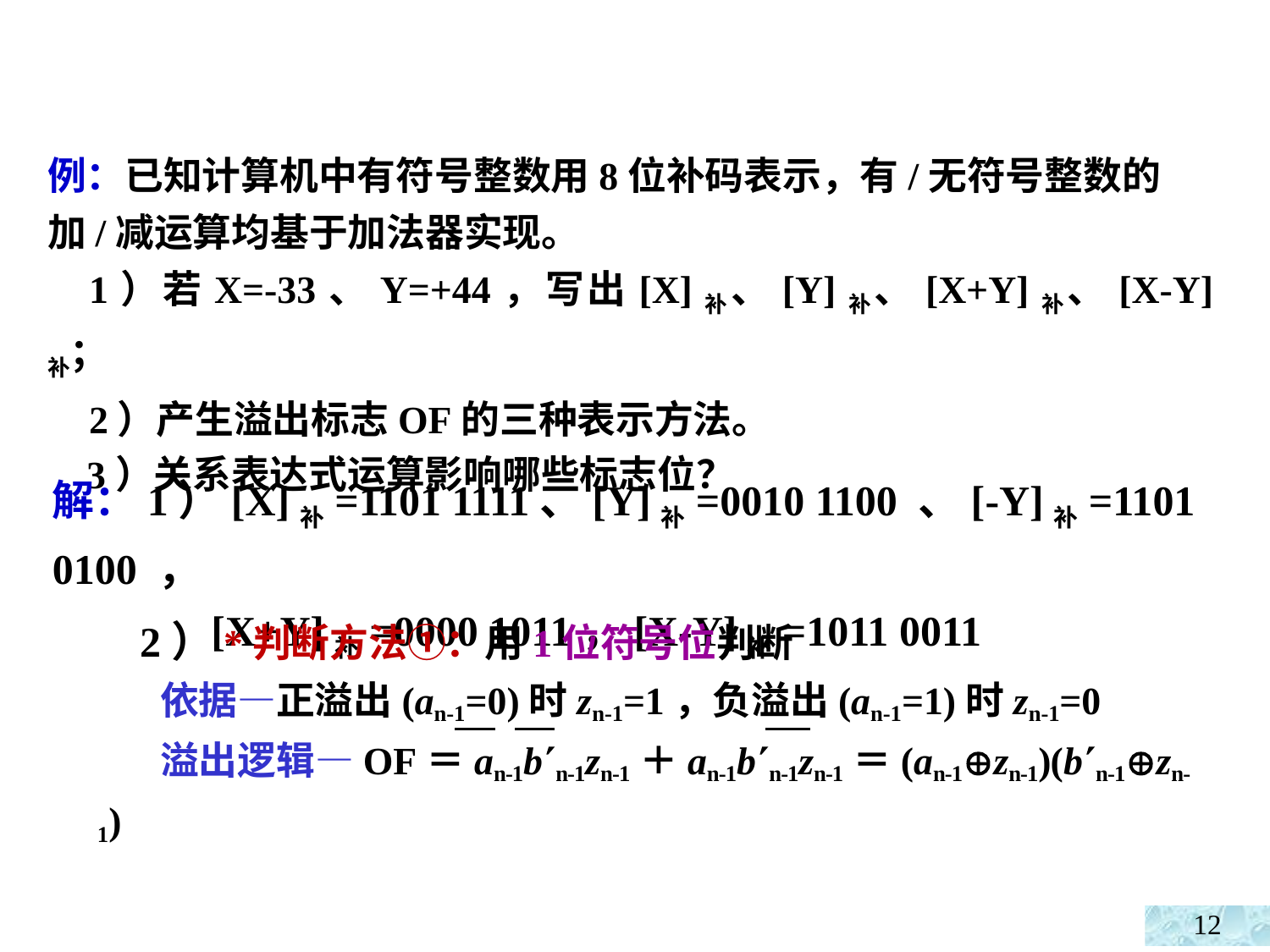

例：已知计算机中有符号整数用8位补码表示，有/无符号整数的加/减运算均基于加法器实现。
1）若X=-33、Y=+44，写出[X]补、[Y]补、[X+Y]补、[X-Y]补；
2）产生溢出标志OF的三种表示方法。
    3）关系表达式运算影响哪些标志位？
解：1）[X]补=1101 1111、[Y]补=0010 1100 、[-Y]补=1101 0100 ，
               [X+Y]补=0000 1011，[X-Y]补=1011 0011
    2）*判断方法①：用1位符号位判断
      依据—正溢出(an-1=0)时zn-1=1，负溢出(an-1=1)时zn-1=0
      溢出逻辑—OF＝an-1b′n-1zn-1＋an-1b′n-1zn-1＝(an-1⊕zn-1)(b′n-1⊕zn-1)
12